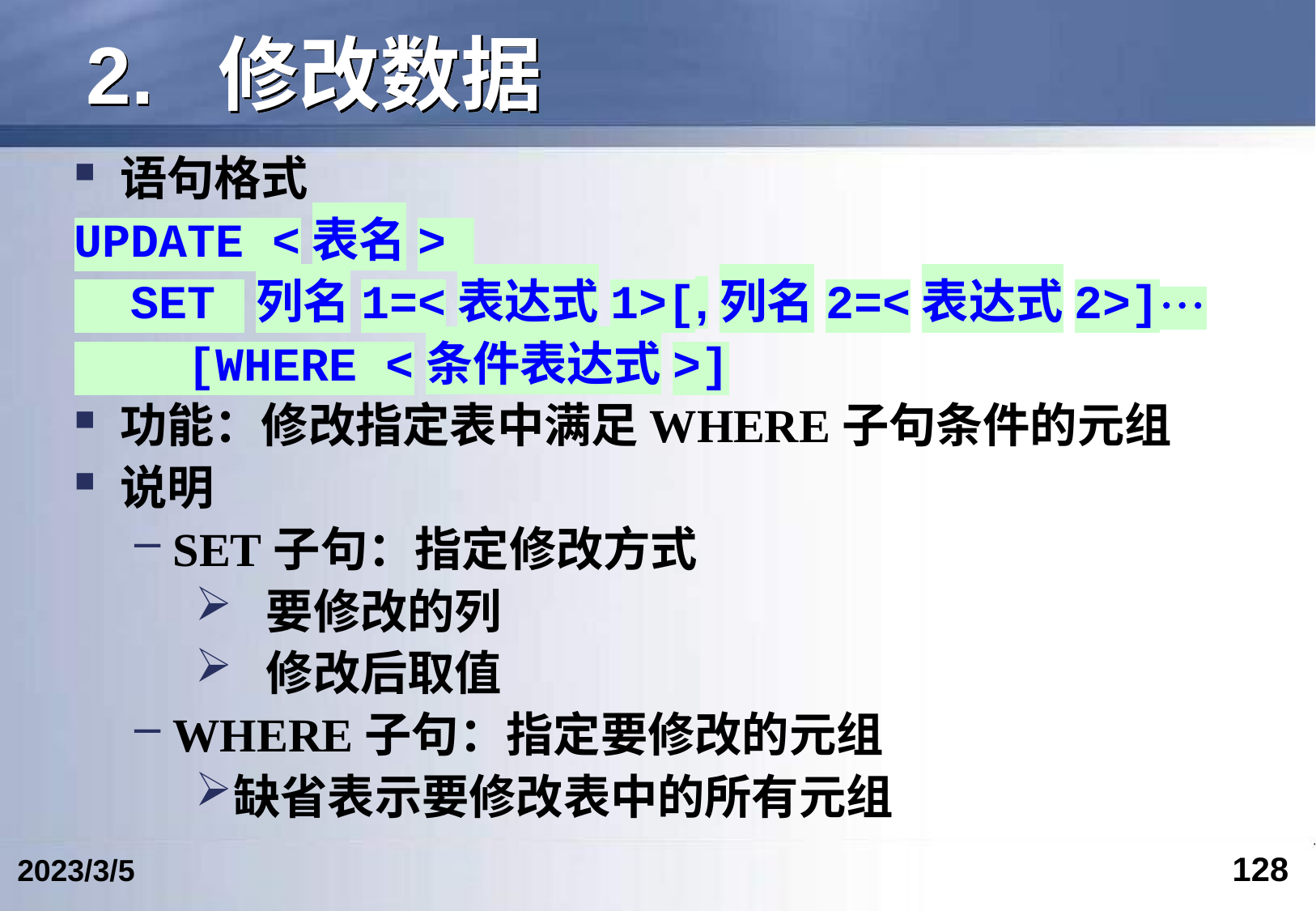

# 2.  修改数据
语句格式
UPDATE <表名>
  SET 列名1=<表达式1>[,列名2=<表达式2>]…
    [WHERE <条件表达式>]
功能：修改指定表中满足WHERE子句条件的元组
说明
SET子句：指定修改方式
  要修改的列
  修改后取值
WHERE子句：指定要修改的元组
缺省表示要修改表中的所有元组
128
2023/3/5